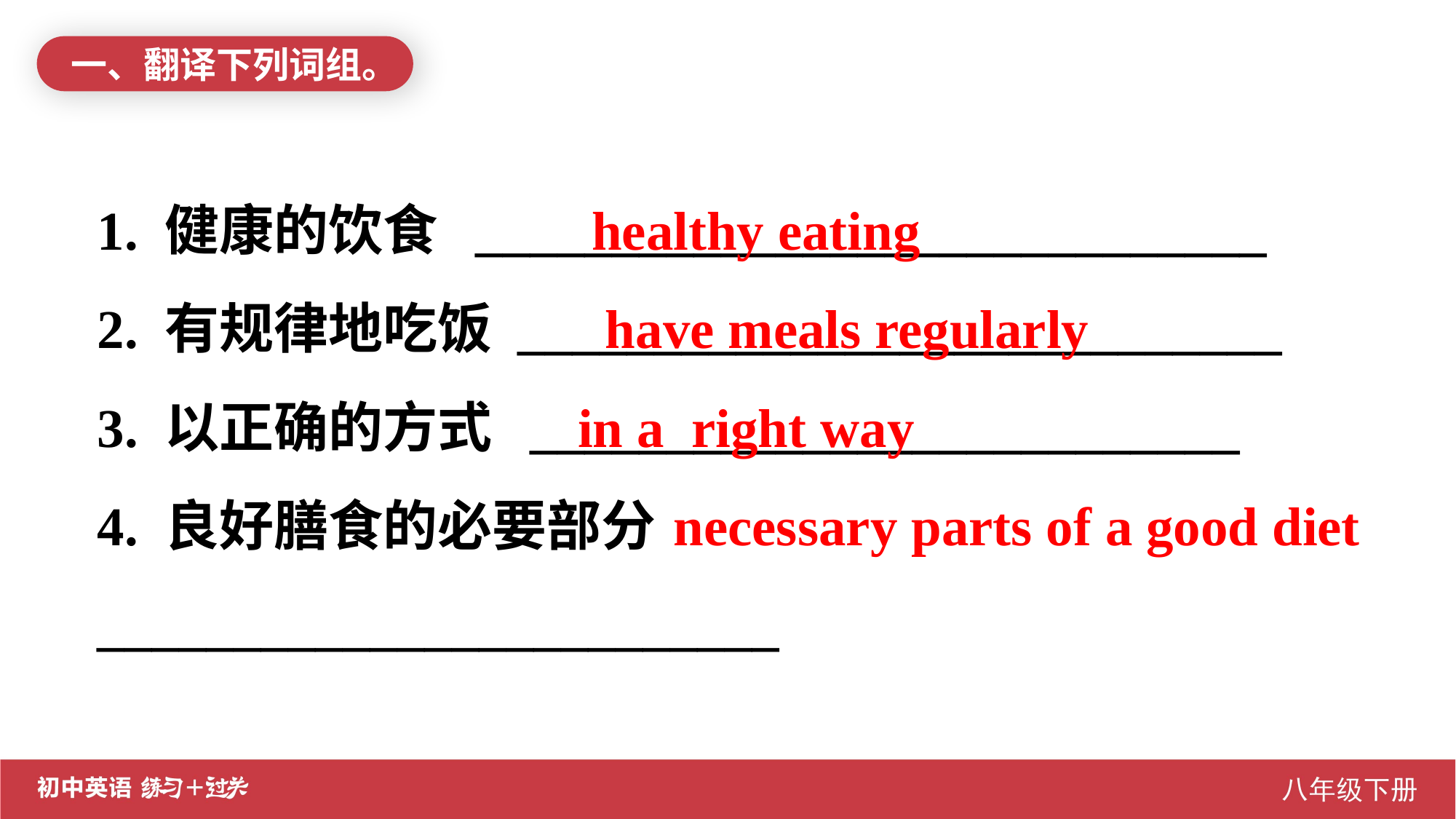

一、翻译下列词组。
1. 健康的饮食  _____________________________
2. 有规律地吃饭 ____________________________
3. 以正确的方式  __________________________
4. 良好膳食的必要部分  _________________________
    healthy eating
     have meals regularly
   in a  right way
          necessary parts of a good diet